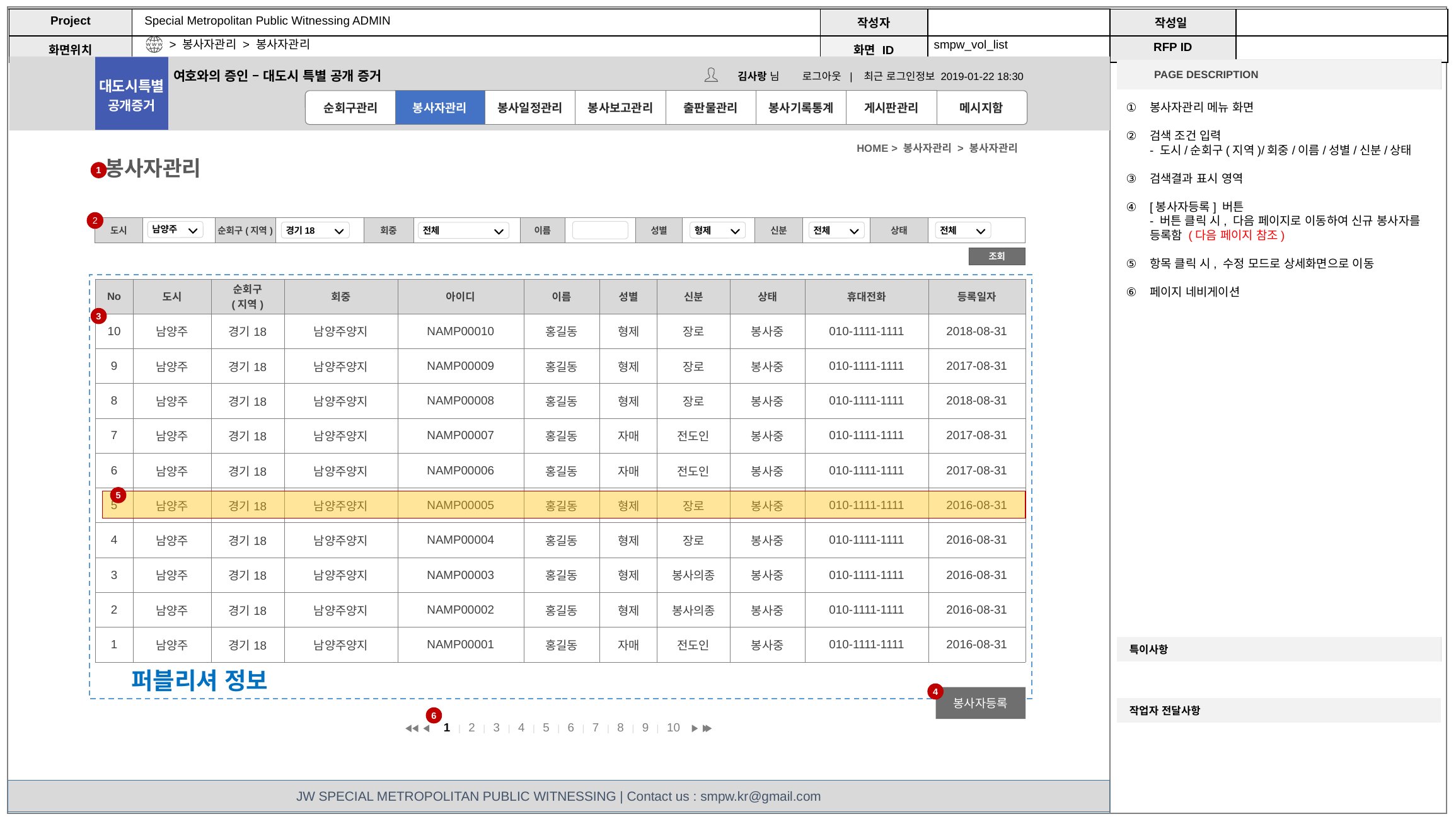

> 봉사자관리 > 봉사자관리
smpw_vol_list
봉사자관리 메뉴 화면
검색 조건 입력
- 도시/순회구(지역)/회중/이름/성별/신분/상태
검색결과 표시 영역
[봉사자등록] 버튼
- 버튼 클릭 시, 다음 페이지로 이동하여 신규 봉사자를 등록함 (다음 페이지 참조)

항목 클릭 시, 수정 모드로 상세화면으로 이동

페이지 네비게이션
HOME > 봉사자관리 > 봉사자관리
봉사자관리
1
2
| 도시 |  | 순회구(지역) |  | 회중 |  | 이름 |  | 성별 |  | 신분 |  | 상태 |  |
| --- | --- | --- | --- | --- | --- | --- | --- | --- | --- | --- | --- | --- | --- |
남양주

전체

전체

형제

경기18

전체

조회
    퍼블리셔 정보
| No | 도시 | 순회구 (지역) | 회중 | 아이디 | 이름 | 성별 | 신분 | 상태 | 휴대전화 | 등록일자 |
| --- | --- | --- | --- | --- | --- | --- | --- | --- | --- | --- |
| 10 | 남양주 | 경기18 | 남양주양지 | NAMP00010 | 홍길동 | 형제 | 장로 | 봉사중 | 010-1111-1111 | 2018-08-31 |
| 9 | 남양주 | 경기18 | 남양주양지 | NAMP00009 | 홍길동 | 형제 | 장로 | 봉사중 | 010-1111-1111 | 2017-08-31 |
| 8 | 남양주 | 경기18 | 남양주양지 | NAMP00008 | 홍길동 | 형제 | 장로 | 봉사중 | 010-1111-1111 | 2018-08-31 |
| 7 | 남양주 | 경기18 | 남양주양지 | NAMP00007 | 홍길동 | 자매 | 전도인 | 봉사중 | 010-1111-1111 | 2017-08-31 |
| 6 | 남양주 | 경기18 | 남양주양지 | NAMP00006 | 홍길동 | 자매 | 전도인 | 봉사중 | 010-1111-1111 | 2017-08-31 |
| 5 | 남양주 | 경기18 | 남양주양지 | NAMP00005 | 홍길동 | 형제 | 장로 | 봉사중 | 010-1111-1111 | 2016-08-31 |
| 4 | 남양주 | 경기18 | 남양주양지 | NAMP00004 | 홍길동 | 형제 | 장로 | 봉사중 | 010-1111-1111 | 2016-08-31 |
| 3 | 남양주 | 경기18 | 남양주양지 | NAMP00003 | 홍길동 | 형제 | 봉사의종 | 봉사중 | 010-1111-1111 | 2016-08-31 |
| 2 | 남양주 | 경기18 | 남양주양지 | NAMP00002 | 홍길동 | 형제 | 봉사의종 | 봉사중 | 010-1111-1111 | 2016-08-31 |
| 1 | 남양주 | 경기18 | 남양주양지 | NAMP00001 | 홍길동 | 자매 | 전도인 | 봉사중 | 010-1111-1111 | 2016-08-31 |
3
5

4
봉사자등록
6
◀◀◀  1|2|3|4|5|6|7|8|9|10 ▶▶▶
JW SPECIAL METROPOLITAN PUBLIC WITNESSING | Contact us : smpw.kr@gmail.com